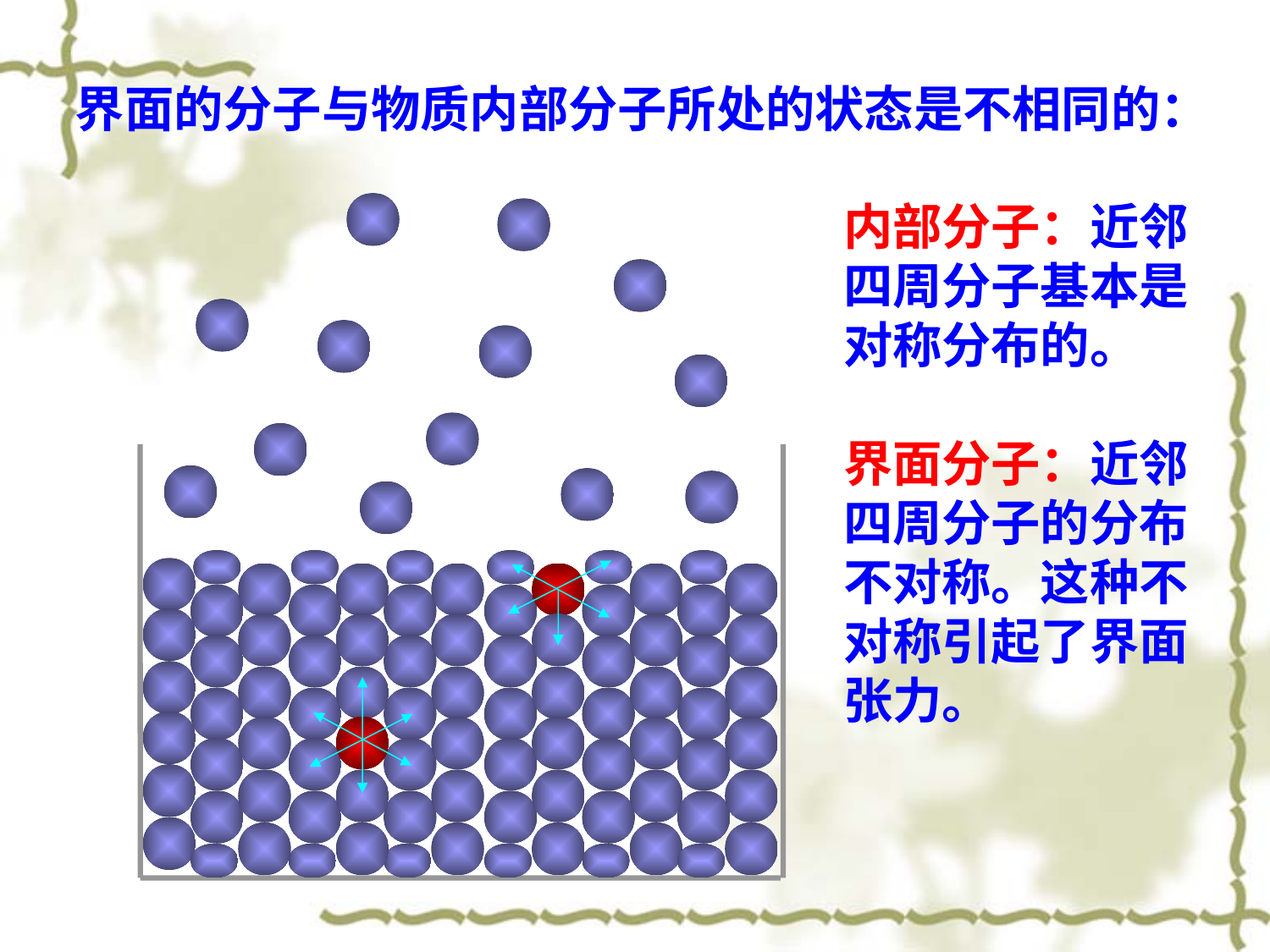

界面的分子与物质内部分子所处的状态是不相同的：
内部分子：近邻四周分子基本是对称分布的。

界面分子：近邻四周分子的分布不对称。这种不对称引起了界面张力。